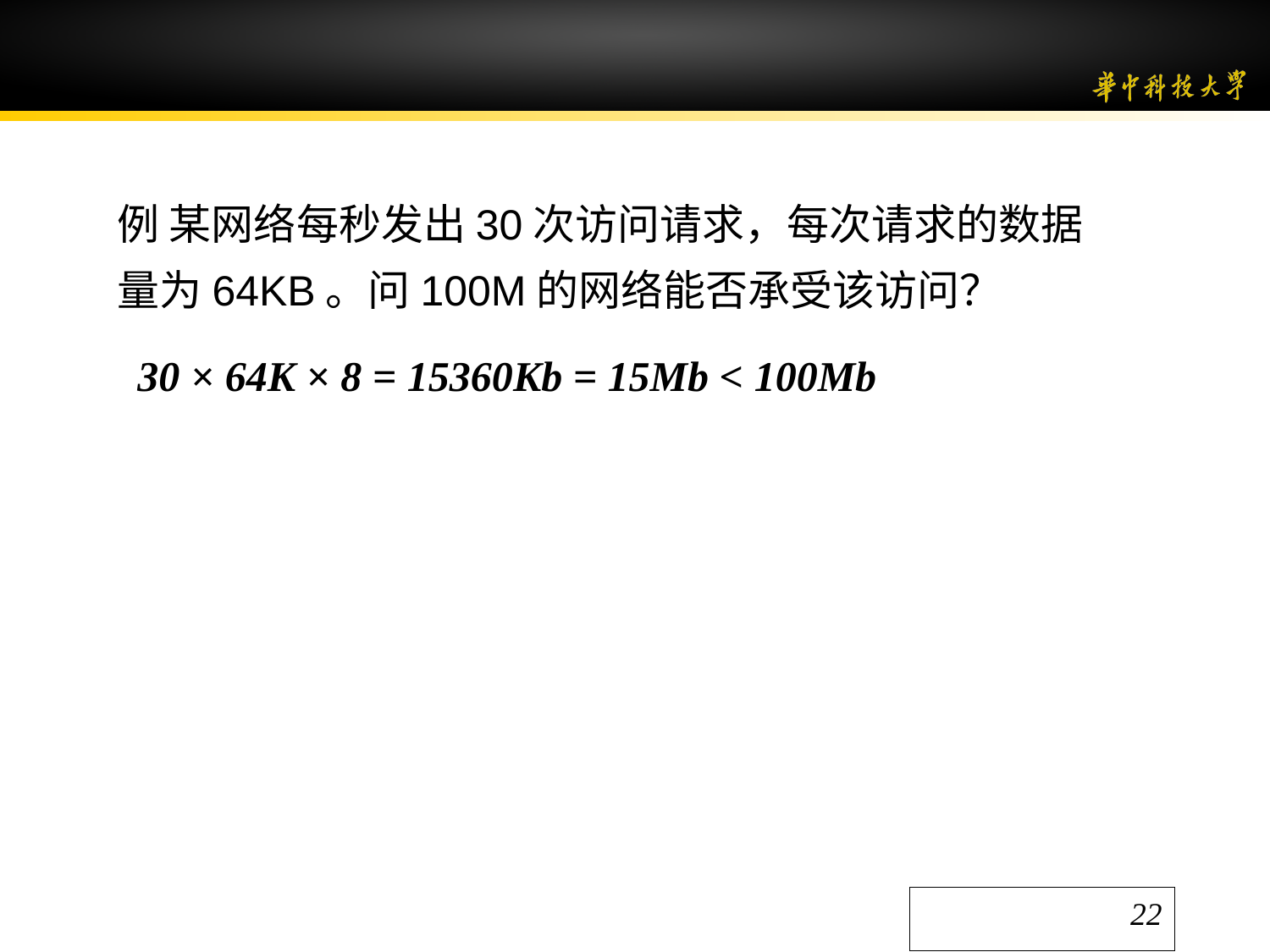

例 某网络每秒发出30次访问请求，每次请求的数据量为64KB。问100M的网络能否承受该访问？
30 × 64K × 8 = 15360Kb = 15Mb < 100Mb
22